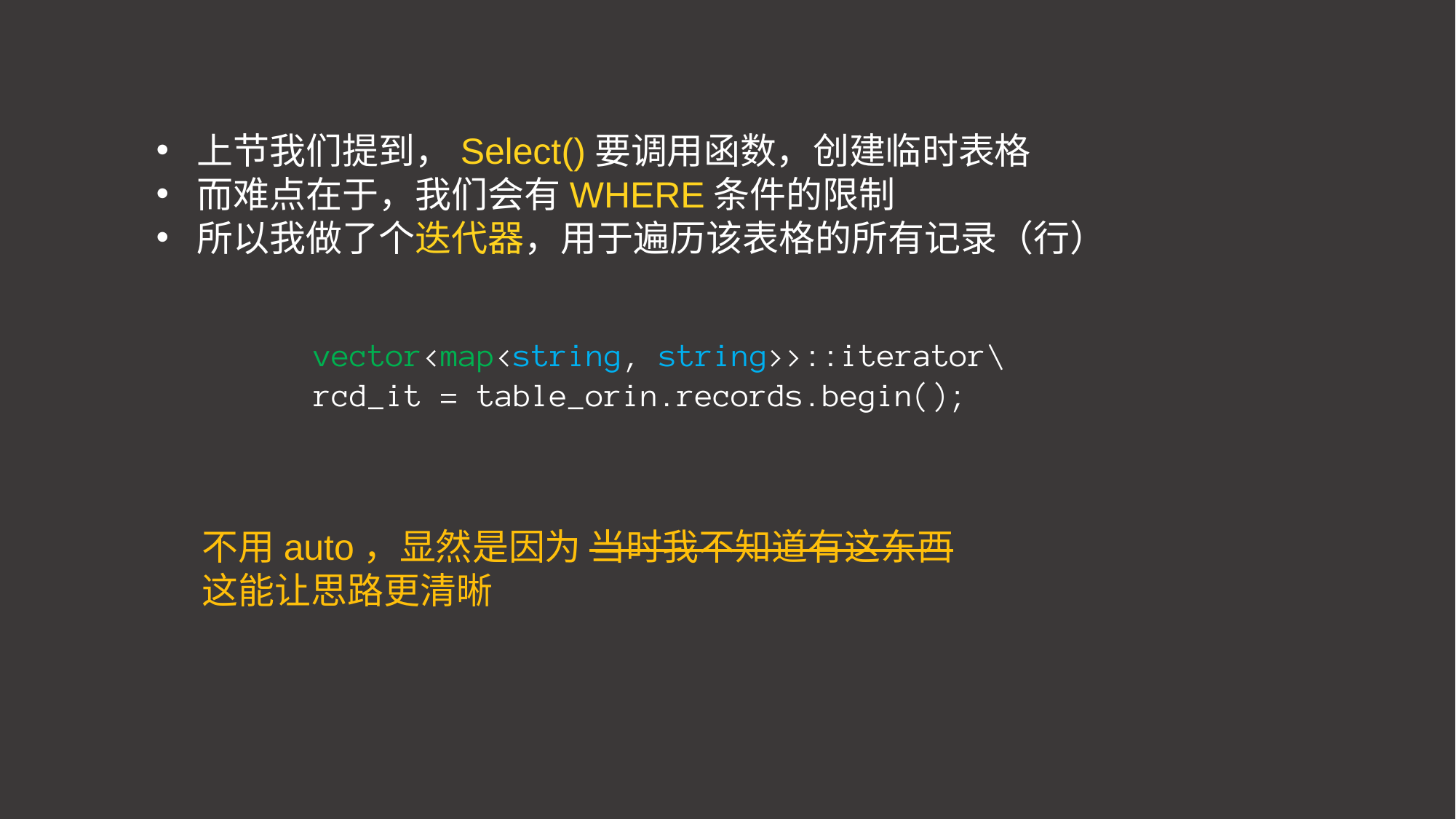

上节我们提到，Select()要调用函数，创建临时表格
而难点在于，我们会有WHERE条件的限制
所以我做了个迭代器，用于遍历该表格的所有记录（行）
vector<map<string, string>>::iterator\ rcd_it = table_orin.records.begin();
不用auto，显然是因为 当时我不知道有这东西这能让思路更清晰